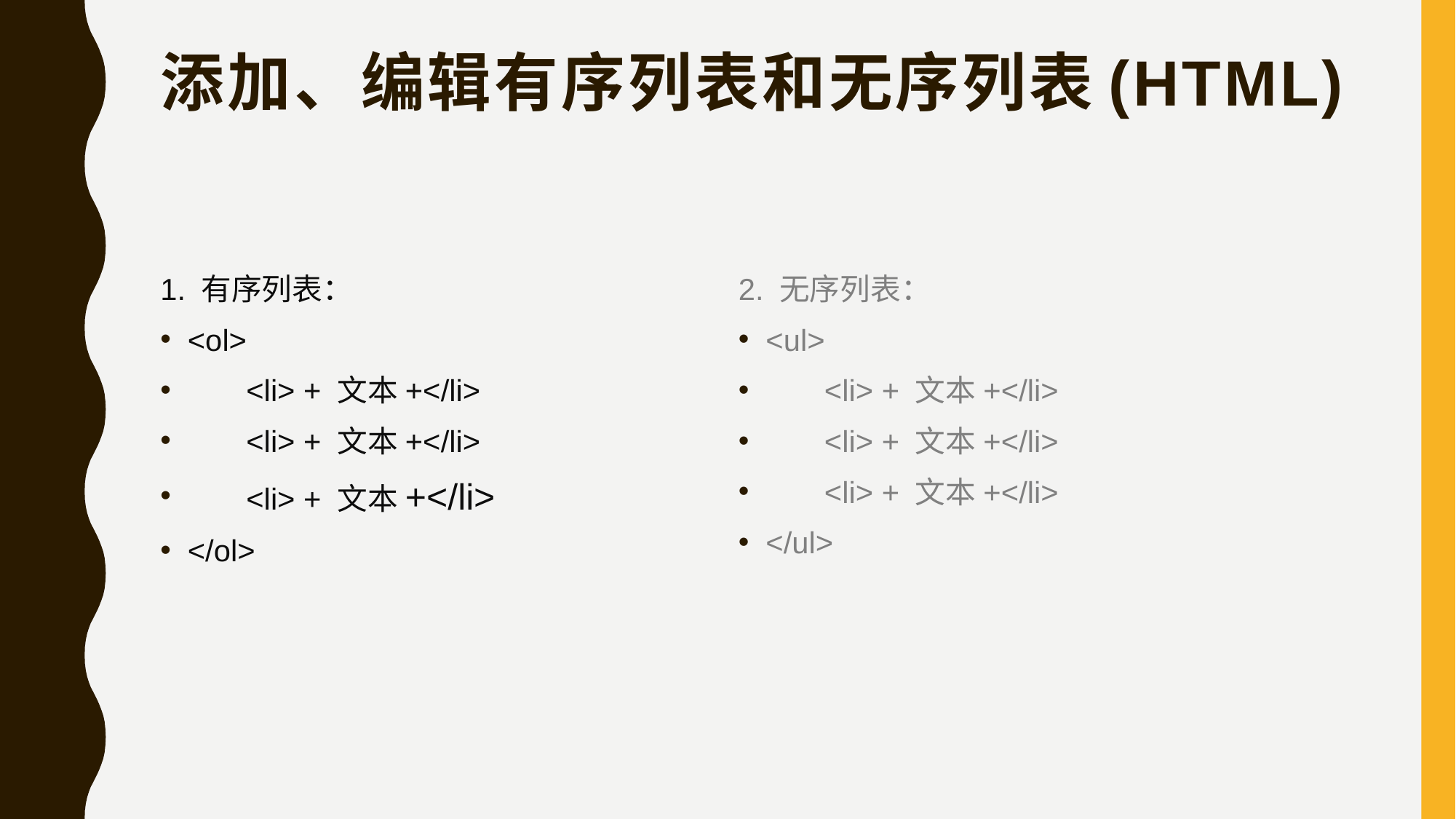

# 添加、编辑有序列表和无序列表(HTML)
1. 有序列表：
<ol>
       <li> + 文本+</li>
       <li> + 文本+</li>
       <li> + 文本+</li>
</ol>

2. 无序列表：
<ul>
       <li> + 文本+</li>
       <li> + 文本+</li>
       <li> + 文本+</li>
</ul>